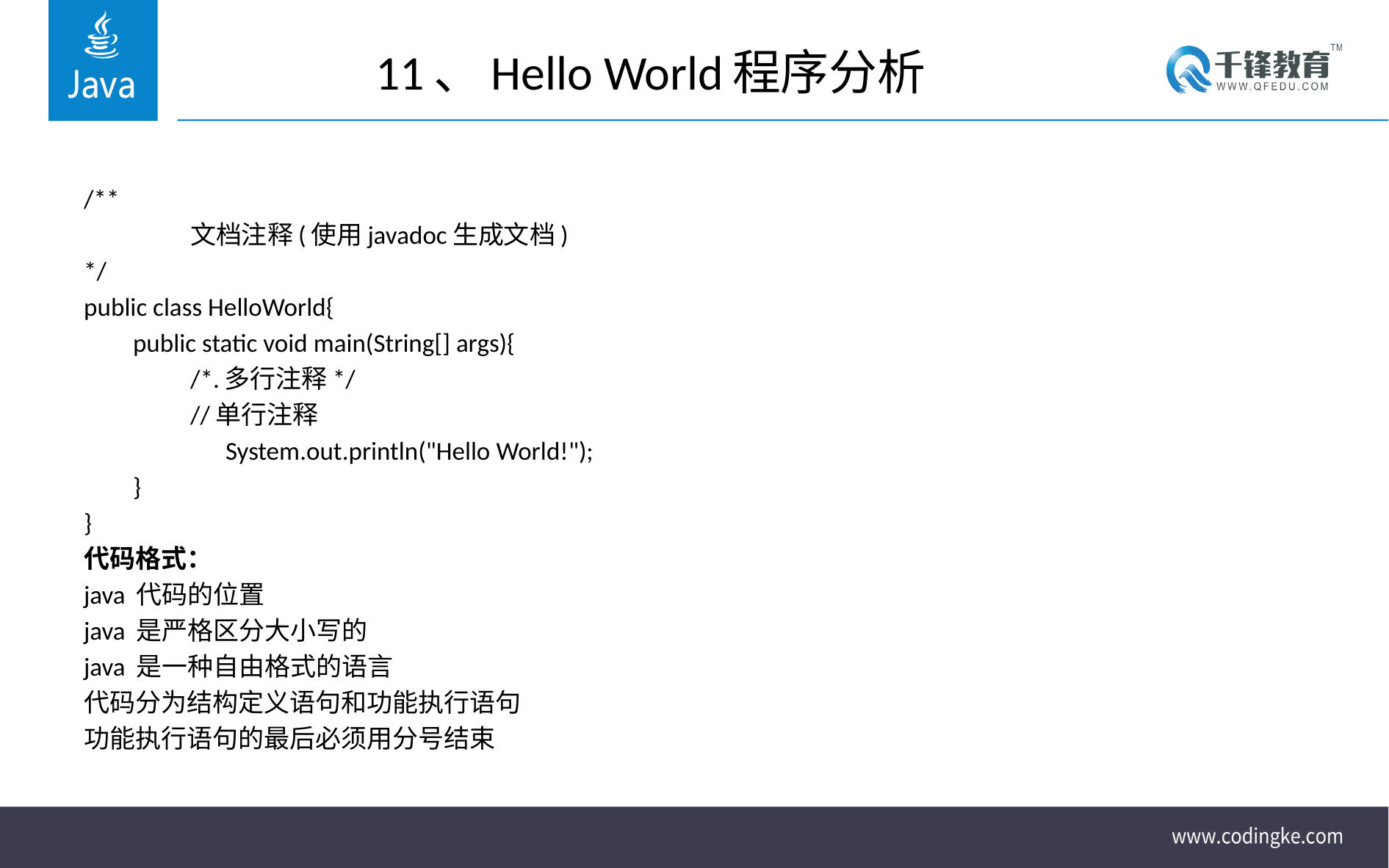

# 11、Hello World程序分析
/**
	文档注释(使用javadoc生成文档)
*/
public class HelloWorld{
	public static void main(String[] args){
			/*.多行注释*/
			//单行注释
		System.out.println("Hello World!");
	}
}
代码格式：
java 代码的位置
java 是严格区分大小写的
java 是一种自由格式的语言
代码分为结构定义语句和功能执行语句
功能执行语句的最后必须用分号结束